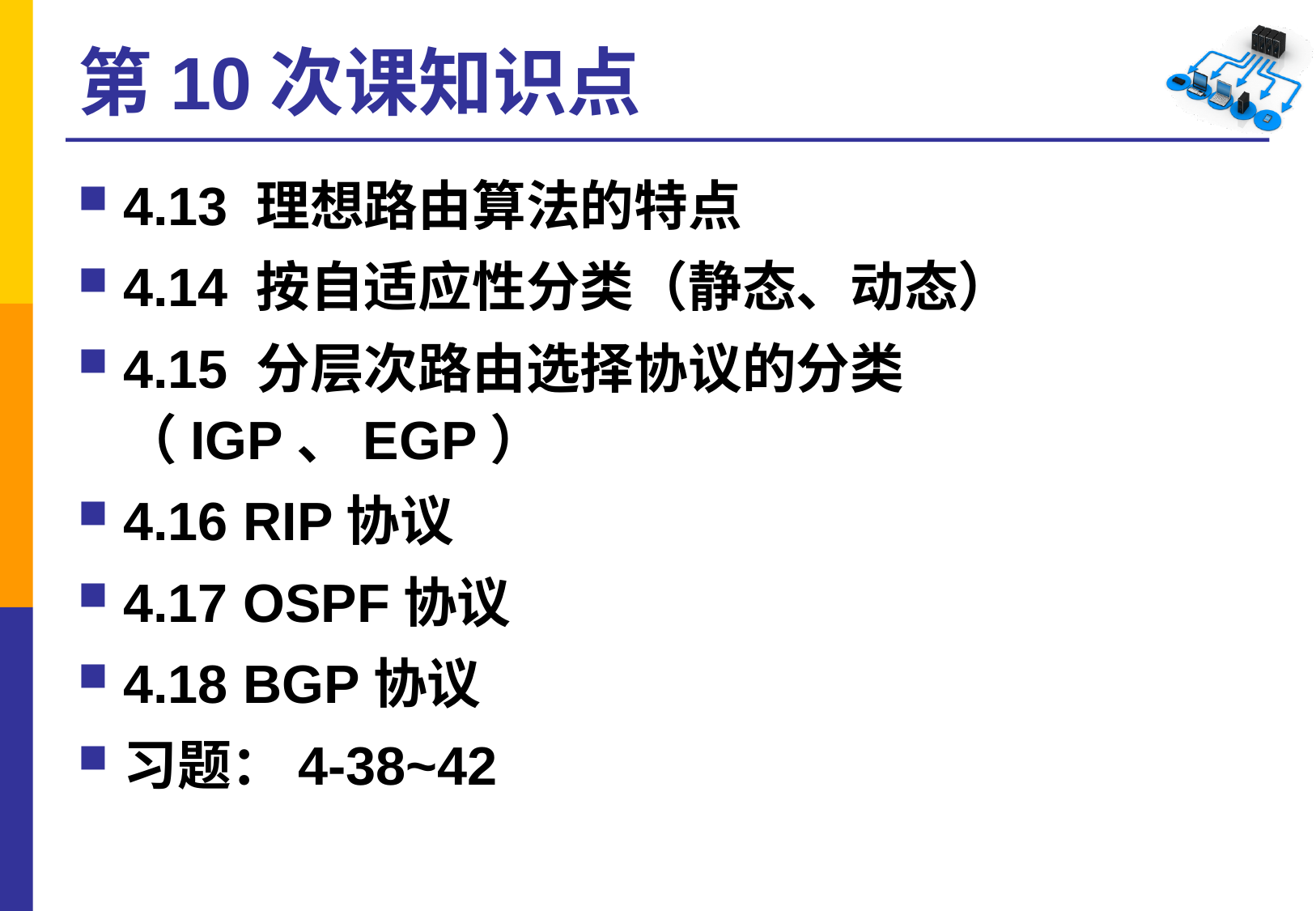

# 第10次课知识点
4.13 理想路由算法的特点
4.14 按自适应性分类（静态、动态）
4.15 分层次路由选择协议的分类（IGP、EGP）
4.16 RIP协议
4.17 OSPF协议
4.18 BGP协议
习题：4-38~42